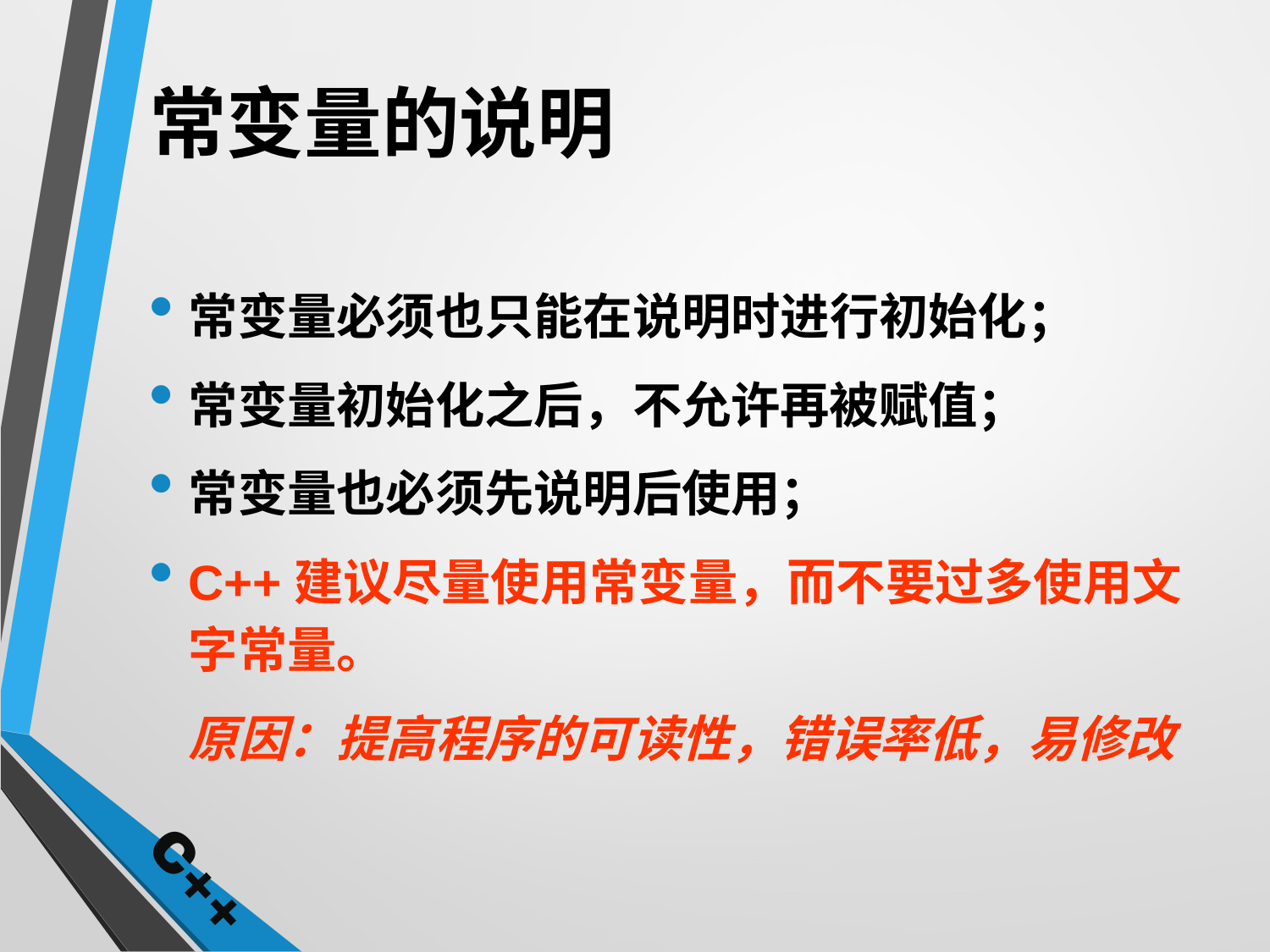

# 常变量的说明
常变量必须也只能在说明时进行初始化；
常变量初始化之后，不允许再被赋值；
常变量也必须先说明后使用；
C++建议尽量使用常变量，而不要过多使用文字常量。
	原因：提高程序的可读性，错误率低，易修改